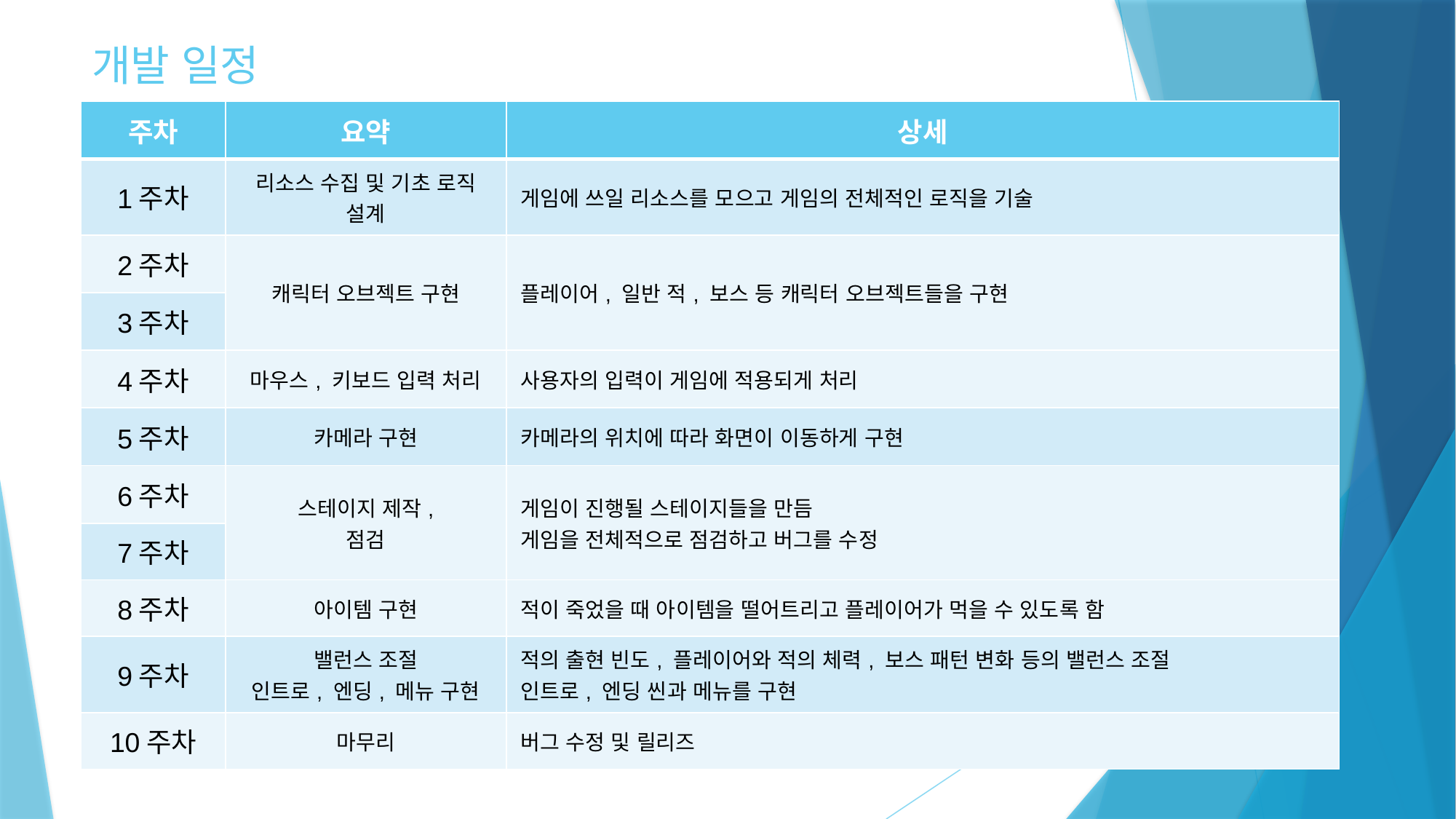

# 개발 일정
| 주차 | 요약 | 상세 |
| --- | --- | --- |
| 1주차 | 리소스 수집 및 기초 로직 설계 | 게임에 쓰일 리소스를 모으고 게임의 전체적인 로직을 기술 |
| 2주차 | 캐릭터 오브젝트 구현 | 플레이어, 일반 적, 보스 등 캐릭터 오브젝트들을 구현 |
| 3주차 |  |  |
| 4주차 | 마우스, 키보드 입력 처리 | 사용자의 입력이 게임에 적용되게 처리 |
| 5주차 | 카메라 구현 | 카메라의 위치에 따라 화면이 이동하게 구현 |
| 6주차 | 스테이지 제작, 점검 | 게임이 진행될 스테이지들을 만듬 게임을 전체적으로 점검하고 버그를 수정 |
| 7주차 |  |  |
| 8주차 | 아이템 구현 | 적이 죽었을 때 아이템을 떨어트리고 플레이어가 먹을 수 있도록 함 |
| 9주차 | 밸런스 조절 인트로, 엔딩, 메뉴 구현 | 적의 출현 빈도, 플레이어와 적의 체력, 보스 패턴 변화 등의 밸런스 조절 인트로, 엔딩 씬과 메뉴를 구현 |
| 10주차 | 마무리 | 버그 수정 및 릴리즈 |